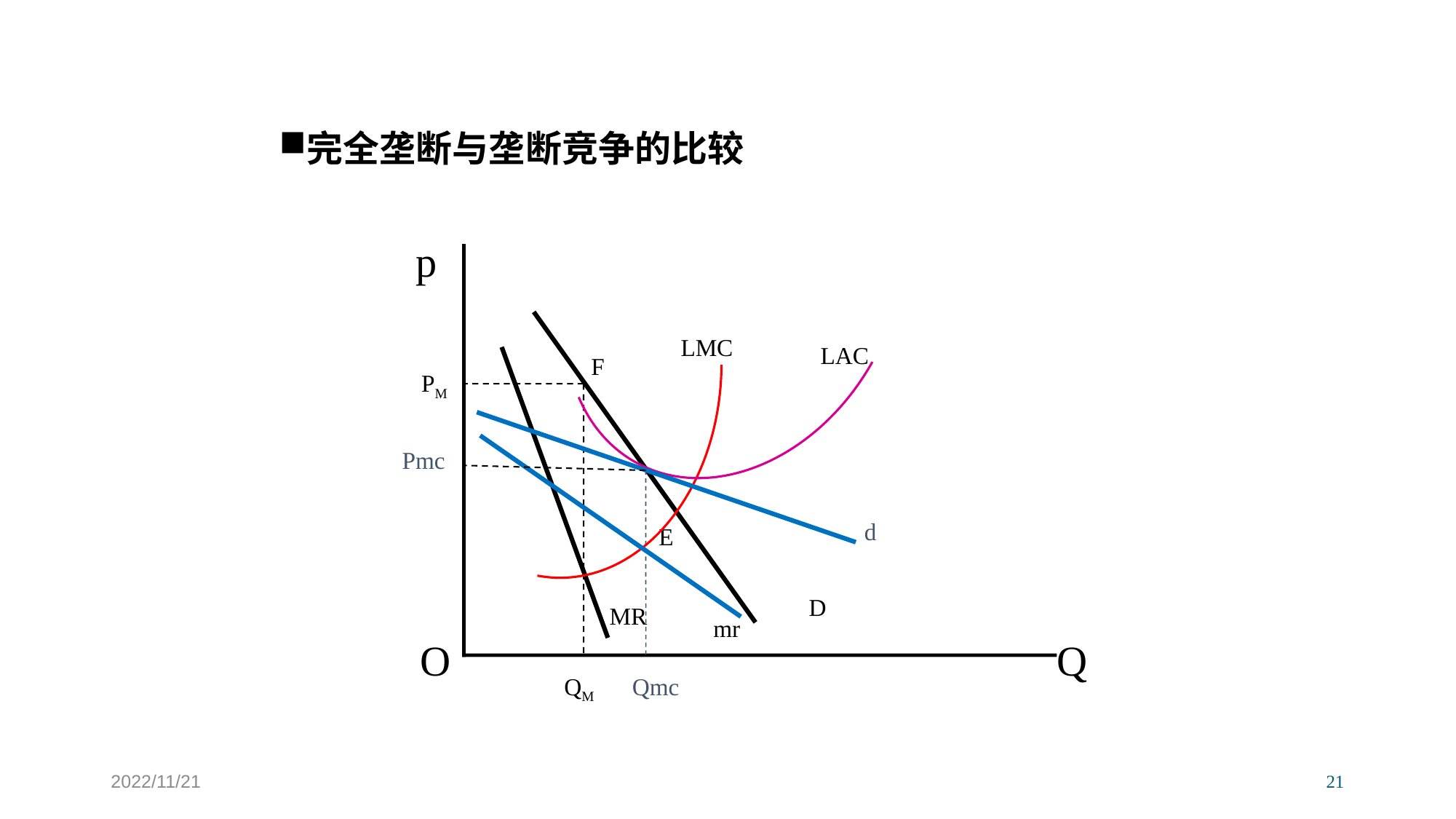

完全垄断与垄断竞争的比较

p

LMC
LAC
F

PM

Pmc

d
E
D
MR
mr
O
Q

QM
Qmc
2022/11/21
21